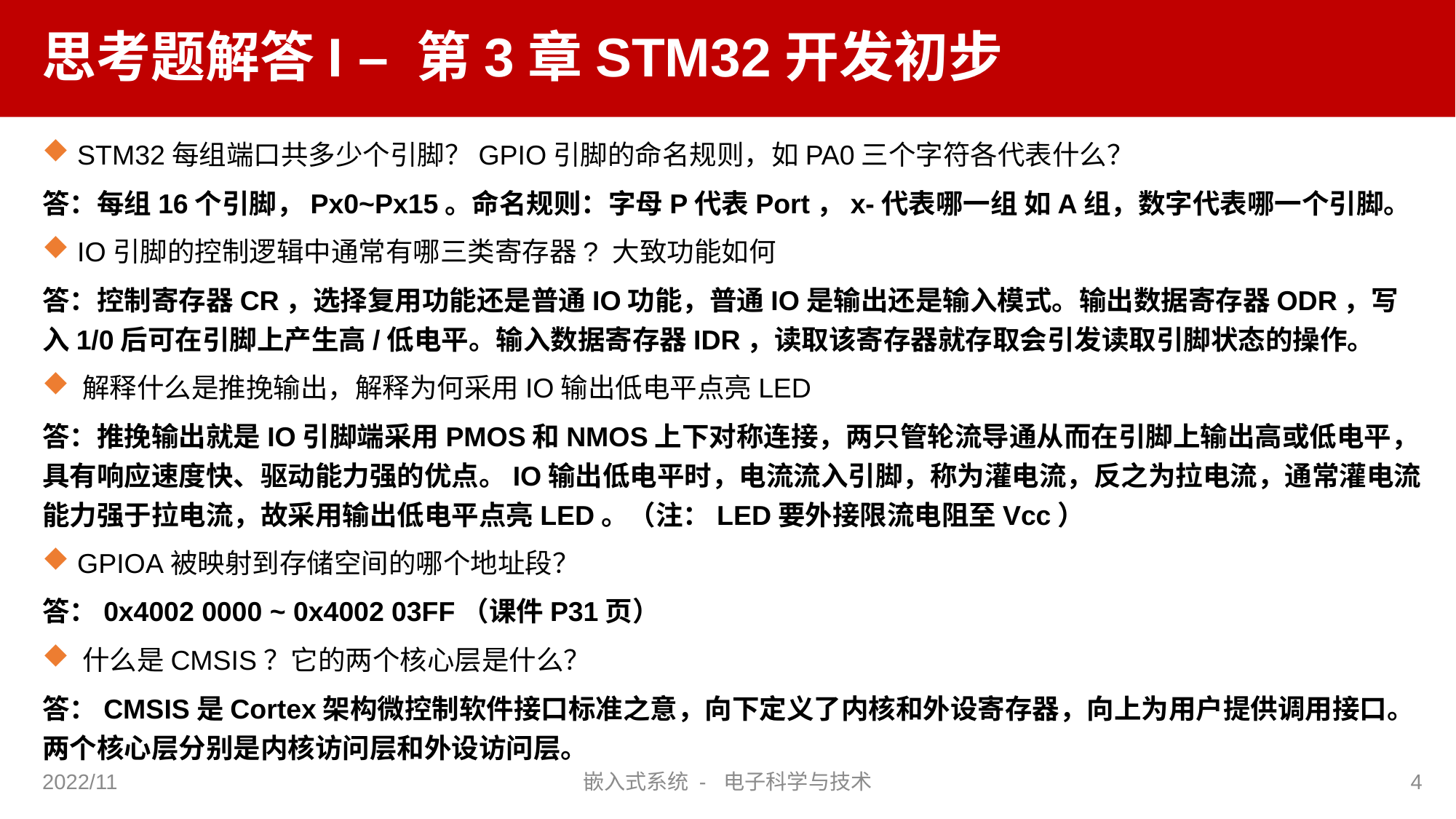

# 思考题解答I – 第3章STM32开发初步
 STM32每组端口共多少个引脚？GPIO引脚的命名规则，如PA0三个字符各代表什么？
答：每组16个引脚，Px0~Px15。命名规则：字母P代表Port，x-代表哪一组 如A组，数字代表哪一个引脚。
 IO引脚的控制逻辑中通常有哪三类寄存器? 大致功能如何
答：控制寄存器CR，选择复用功能还是普通IO功能，普通IO是输出还是输入模式。输出数据寄存器ODR，写入1/0后可在引脚上产生高/低电平。输入数据寄存器IDR，读取该寄存器就存取会引发读取引脚状态的操作。
 解释什么是推挽输出，解释为何采用IO输出低电平点亮LED
答：推挽输出就是IO引脚端采用PMOS和NMOS上下对称连接，两只管轮流导通从而在引脚上输出高或低电平，具有响应速度快、驱动能力强的优点。IO输出低电平时，电流流入引脚，称为灌电流，反之为拉电流，通常灌电流能力强于拉电流，故采用输出低电平点亮LED。（注：LED要外接限流电阻至Vcc）
 GPIOA被映射到存储空间的哪个地址段？
答：0x4002 0000 ~ 0x4002 03FF（课件P31页）
 什么是CMSIS？它的两个核心层是什么？
答：CMSIS是Cortex架构微控制软件接口标准之意，向下定义了内核和外设寄存器，向上为用户提供调用接口。两个核心层分别是内核访问层和外设访问层。

2022/11
嵌入式系统 -  电子科学与技术
4